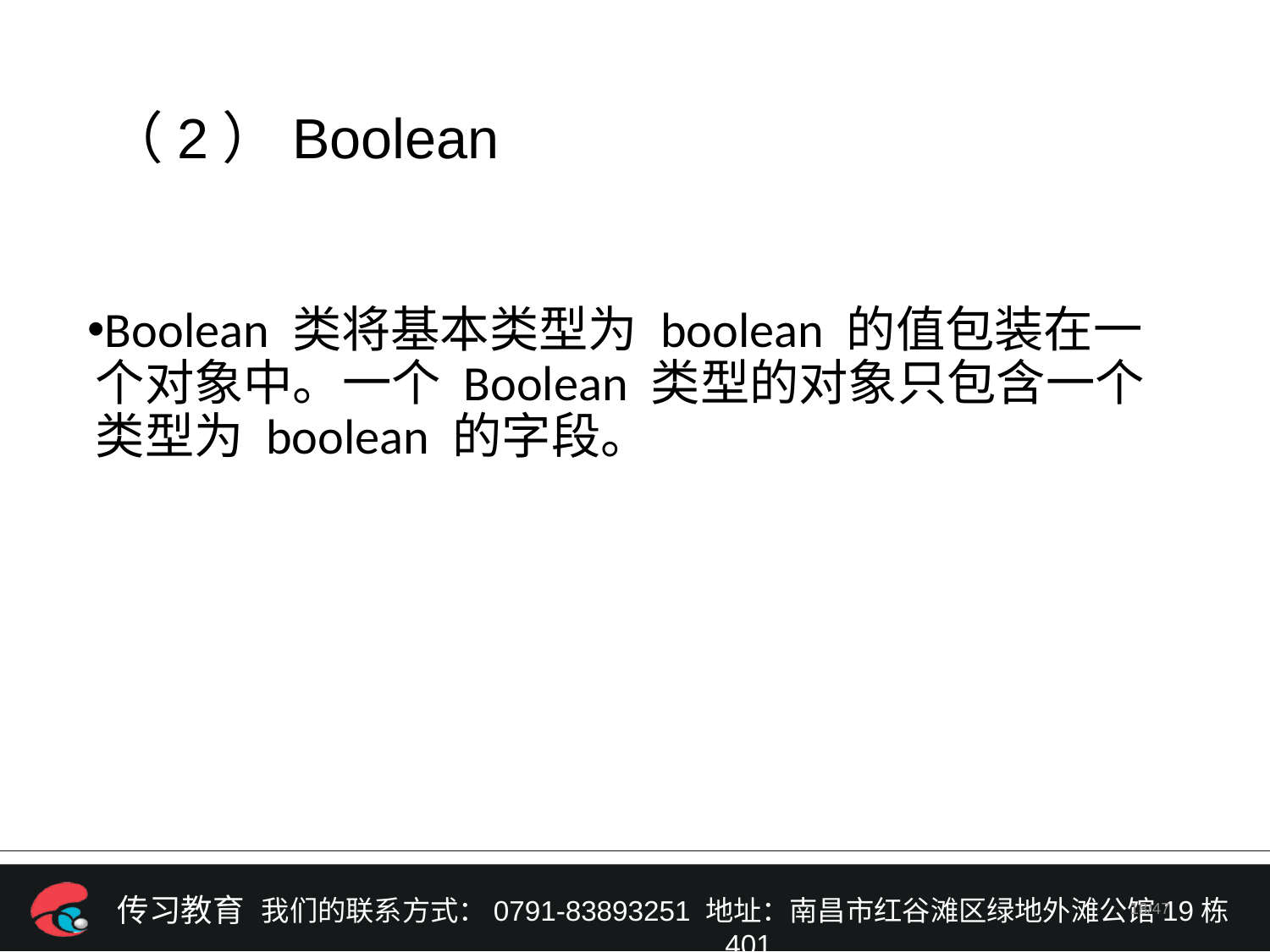

（2）Boolean

Boolean 类将基本类型为 boolean 的值包装在一个对象中。一个 Boolean 类型的对象只包含一个类型为 boolean 的字段。

18/47